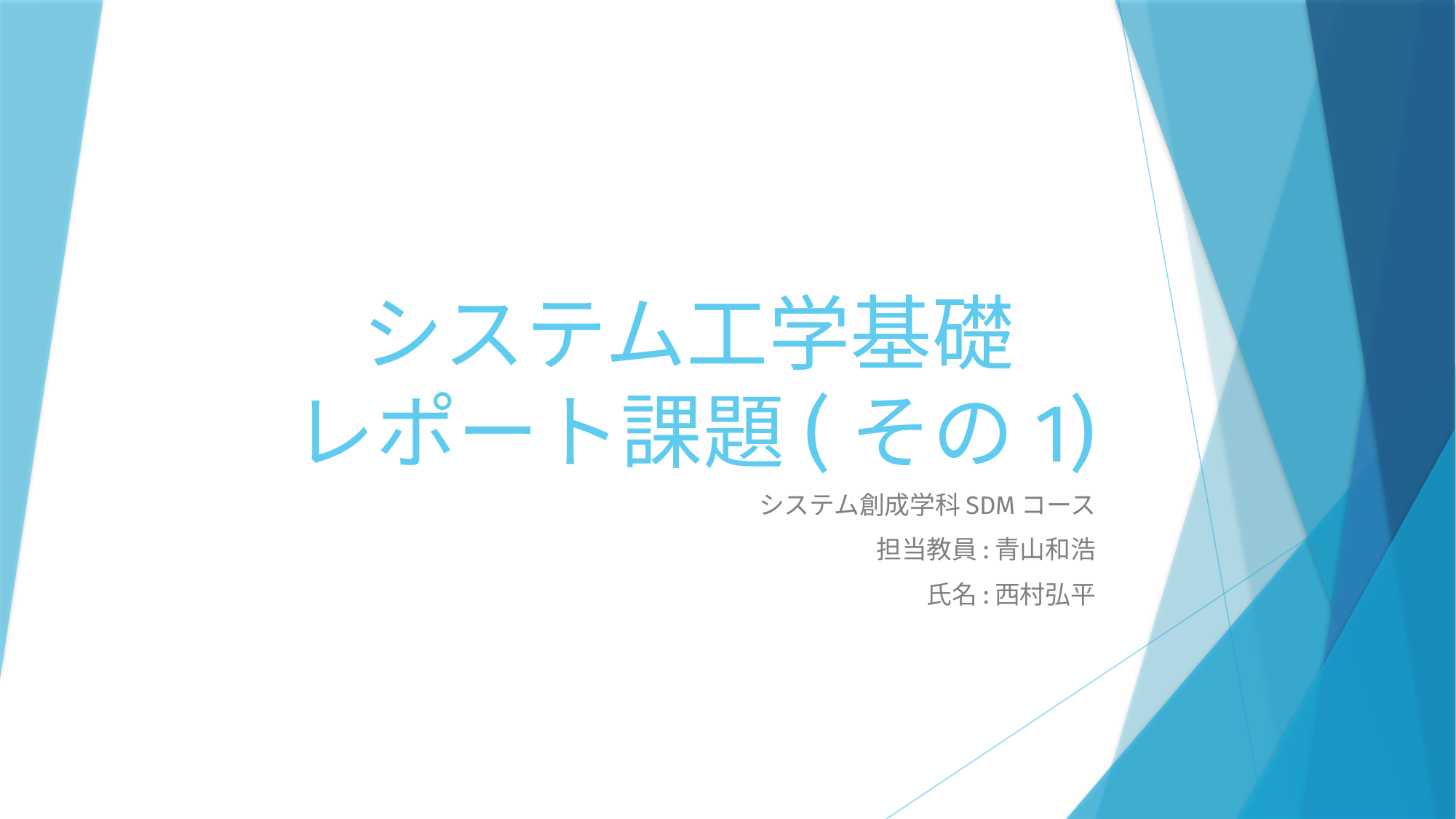

# システム工学基礎　 レポート課題(その1)
システム創成学科SDMコース
担当教員:青山和浩
氏名:西村弘平